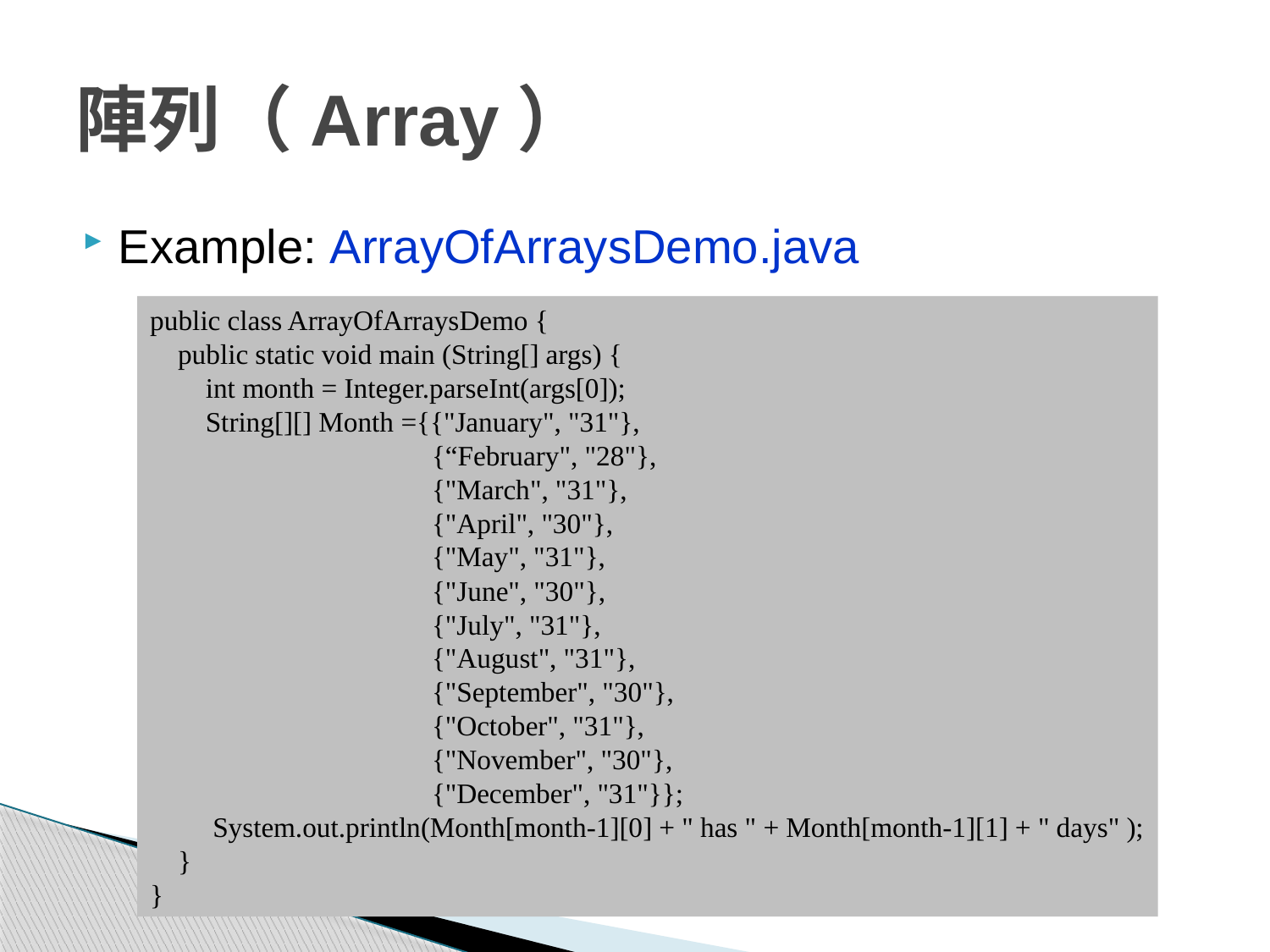

# 陣列（Array）
Example: ArrayOfArraysDemo.java
public class ArrayOfArraysDemo {
    public static void main (String[] args) {
        int month = Integer.parseInt(args[0]);
        String[][] Month ={{"January", "31"},
		    {“February", "28"},
		    {"March", "31"},
		    {"April", "30"},
		    {"May", "31"},
		    {"June", "30"},
		    {"July", "31"},
		    {"August", "31"},
		    {"September", "30"},
		    {"October", "31"},
		    {"November", "30"},
		    {"December", "31"}};
         System.out.println(Month[month-1][0] + " has " + Month[month-1][1] + " days" );
    }
}